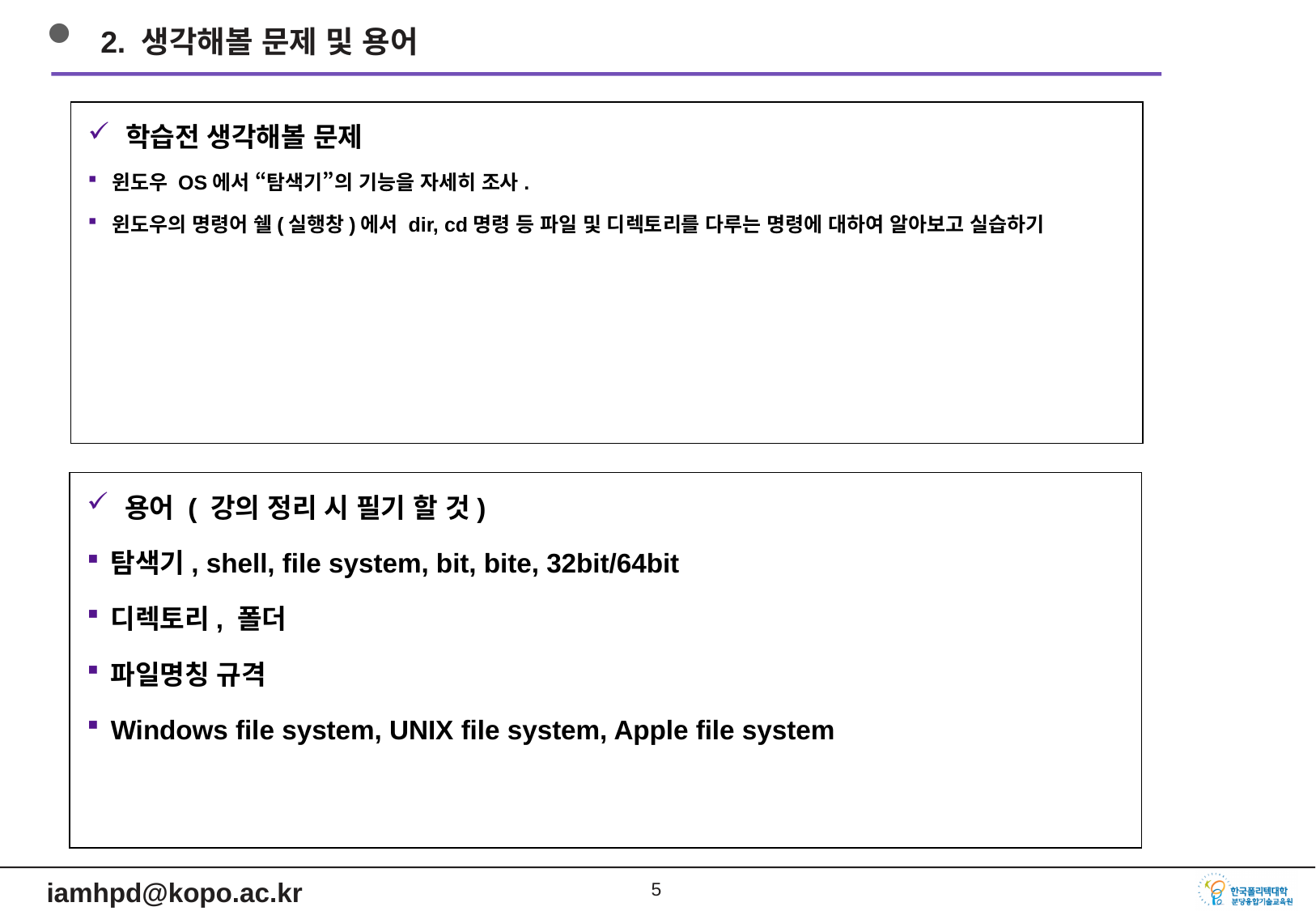

2. 생각해볼 문제 및 용어
학습전 생각해볼 문제
윈도우 OS에서 “탐색기”의 기능을 자세히 조사.
윈도우의 명령어 쉘(실행창)에서 dir, cd명령 등 파일 및 디렉토리를 다루는 명령에 대하여 알아보고 실습하기
용어 ( 강의 정리 시 필기 할 것)
탐색기, shell, file system, bit, bite, 32bit/64bit
디렉토리, 폴더
파일명칭 규격
Windows file system, UNIX file system, Apple file system
5